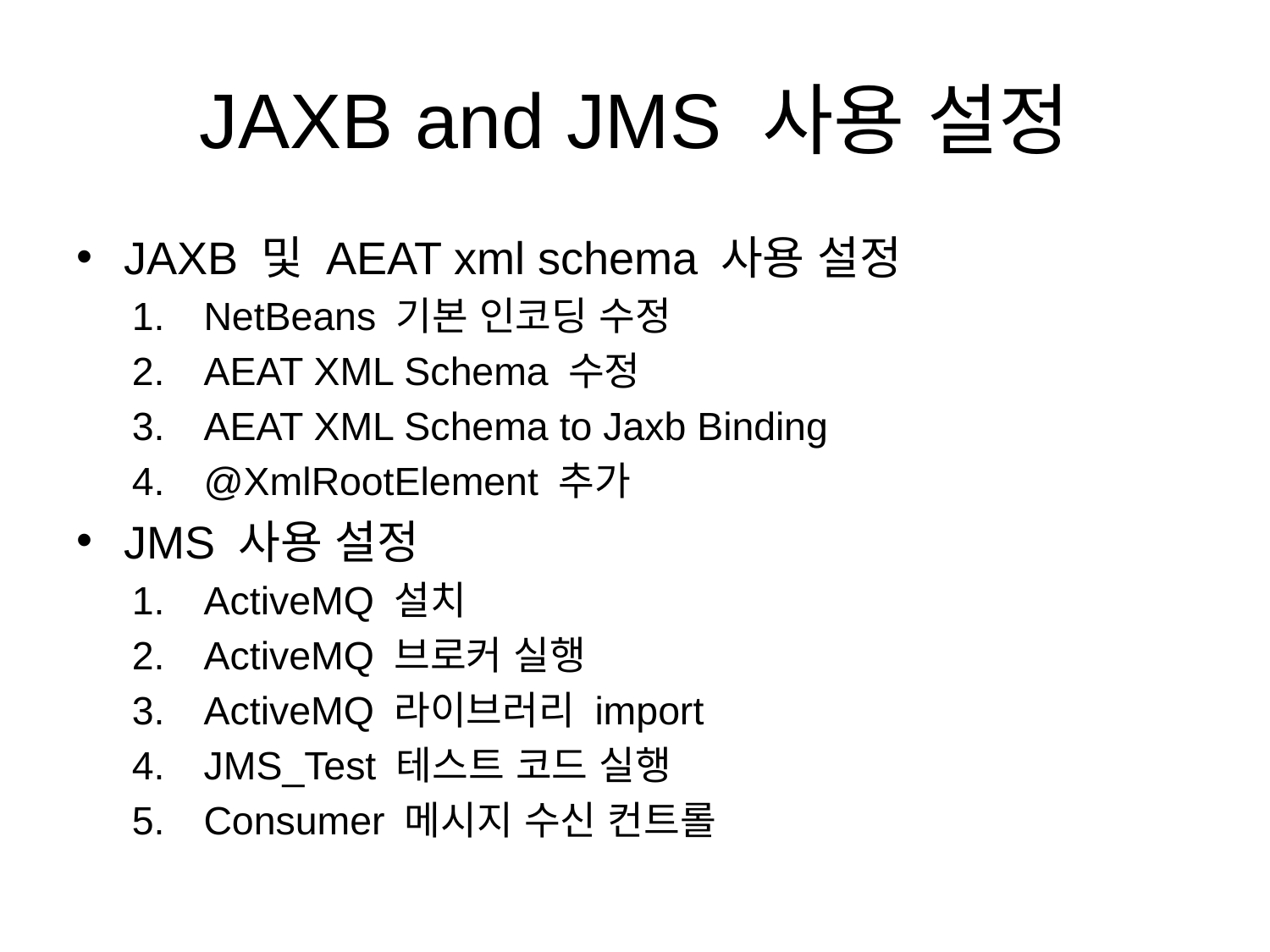

# JAXB and JMS 사용 설정
JAXB 및 AEAT xml schema 사용 설정
NetBeans 기본 인코딩 수정
AEAT XML Schema 수정
AEAT XML Schema to Jaxb Binding
@XmlRootElement 추가
JMS 사용 설정
ActiveMQ 설치
ActiveMQ 브로커 실행
ActiveMQ 라이브러리 import
JMS_Test 테스트 코드 실행
Consumer 메시지 수신 컨트롤